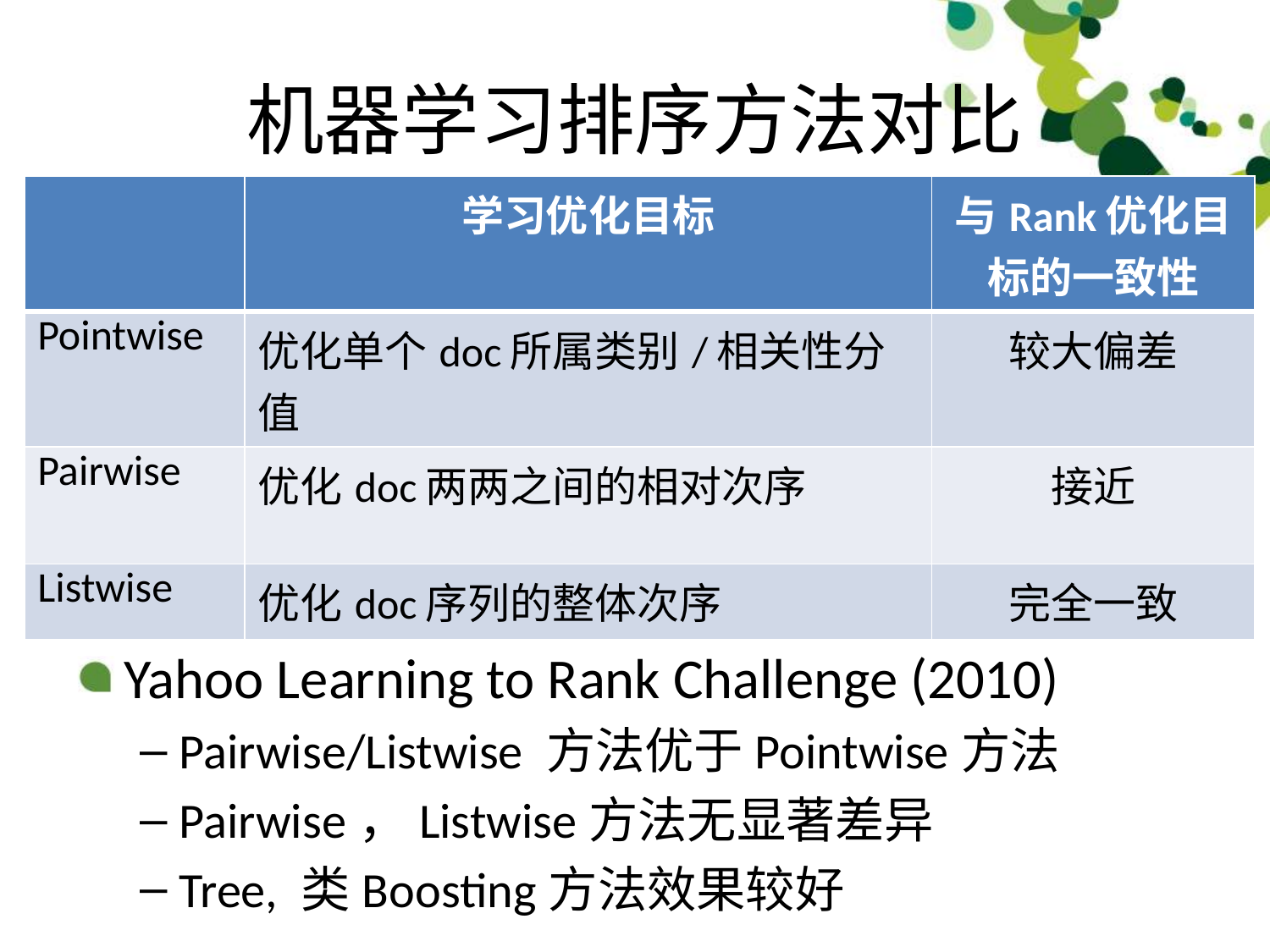

# 机器学习排序方法对比
|  | 学习优化目标 | 与Rank优化目标的一致性 |
| --- | --- | --- |
| Pointwise | 优化单个doc所属类别/相关性分值 | 较大偏差 |
| Pairwise | 优化doc两两之间的相对次序 | 接近 |
| Listwise | 优化doc序列的整体次序 | 完全一致 |
Yahoo Learning to Rank Challenge (2010)
Pairwise/Listwise 方法优于Pointwise方法
Pairwise，Listwise方法无显著差异
Tree, 类Boosting方法效果较好